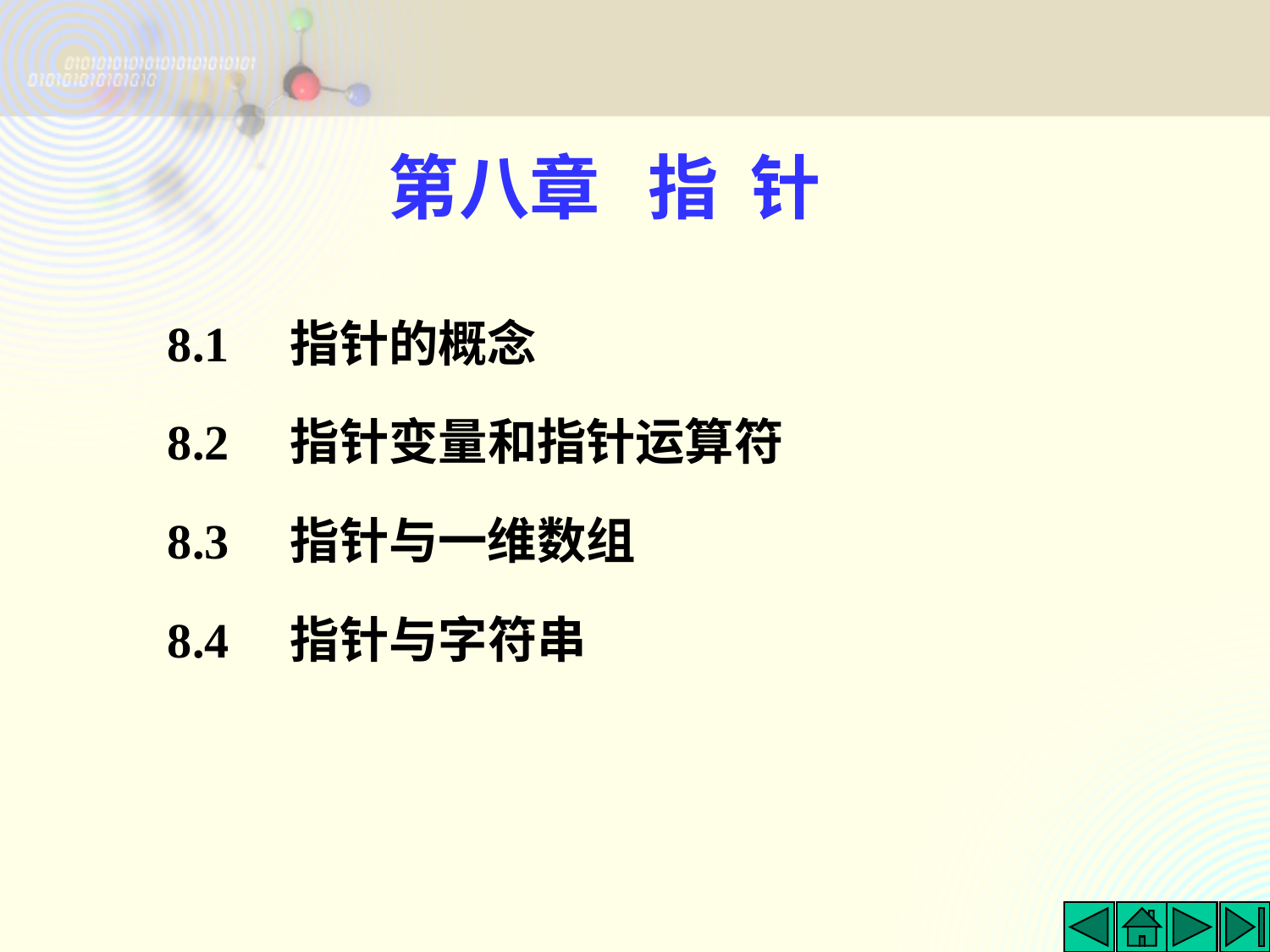

# 第八章   指  针
8.1    指针的概念
8.2　指针变量和指针运算符
8.3    指针与一维数组
8.4　指针与字符串